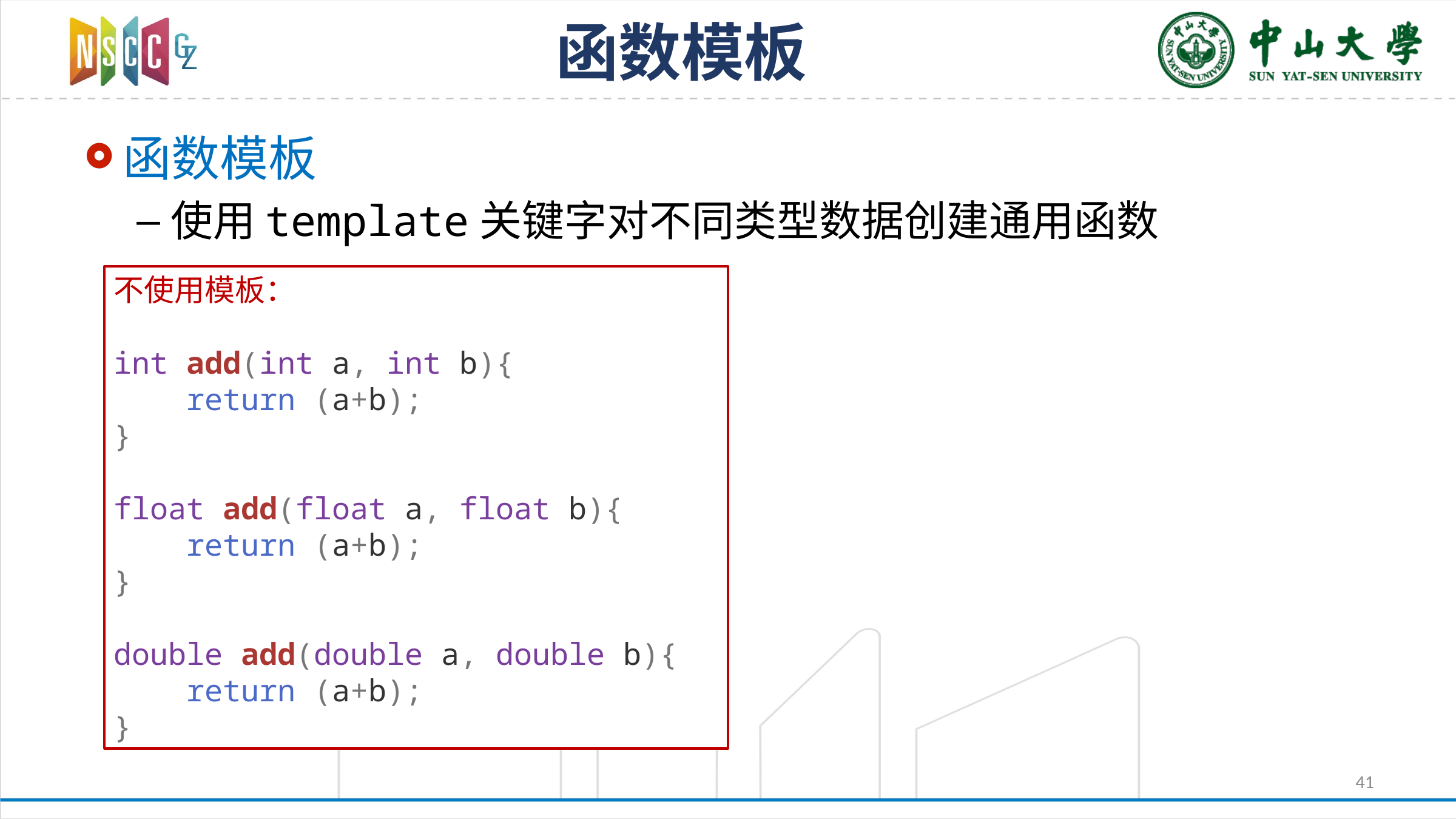

# 函数模板
函数模板
使用template关键字对不同类型数据创建通用函数
不使用模板：

int add(int a, int b){
    return (a+b);
}
float add(float a, float b){
    return (a+b);
}
double add(double a, double b){
    return (a+b);
}
41